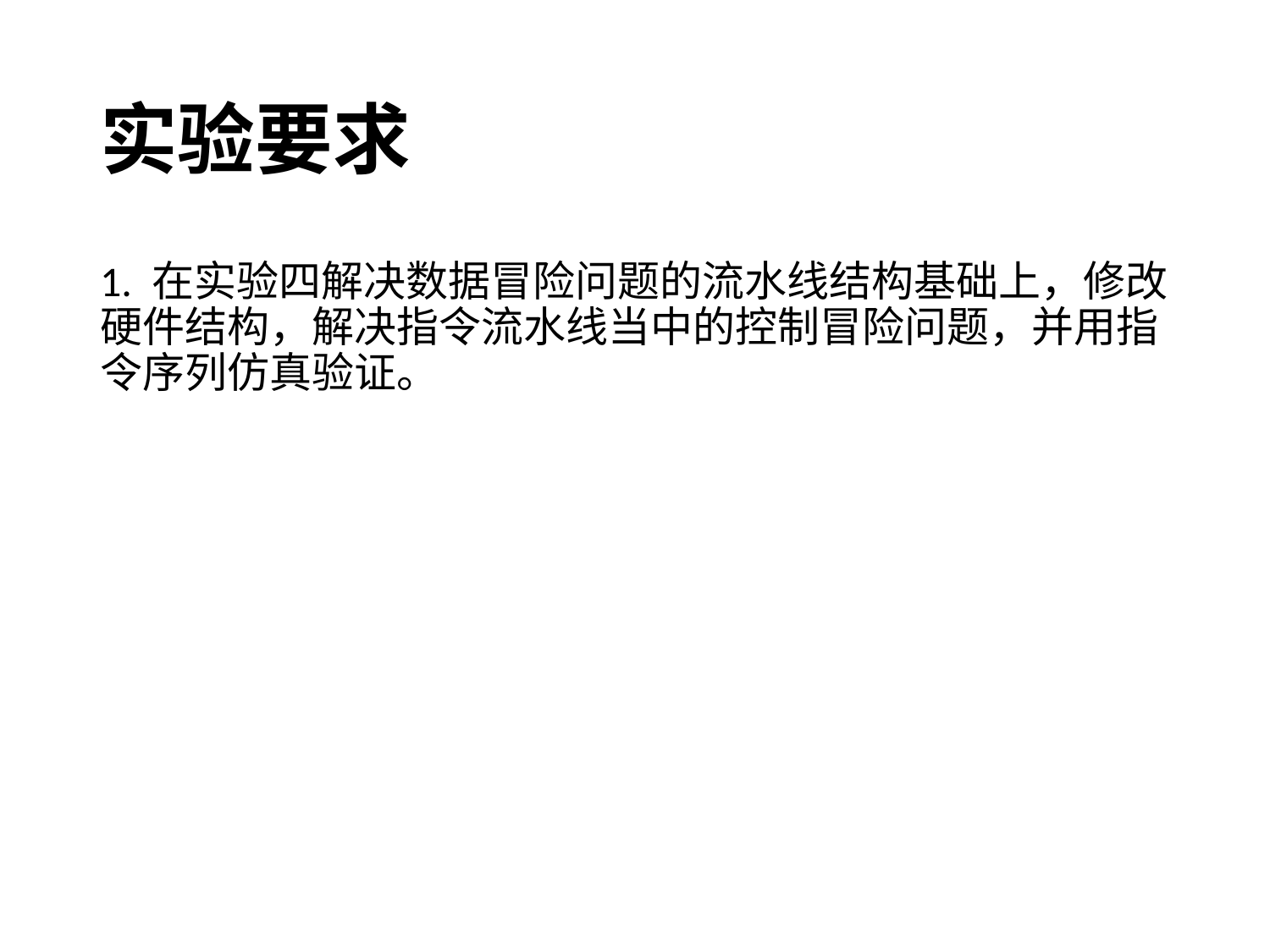

# 实验要求
1. 在实验四解决数据冒险问题的流水线结构基础上，修改硬件结构，解决指令流水线当中的控制冒险问题，并用指令序列仿真验证。